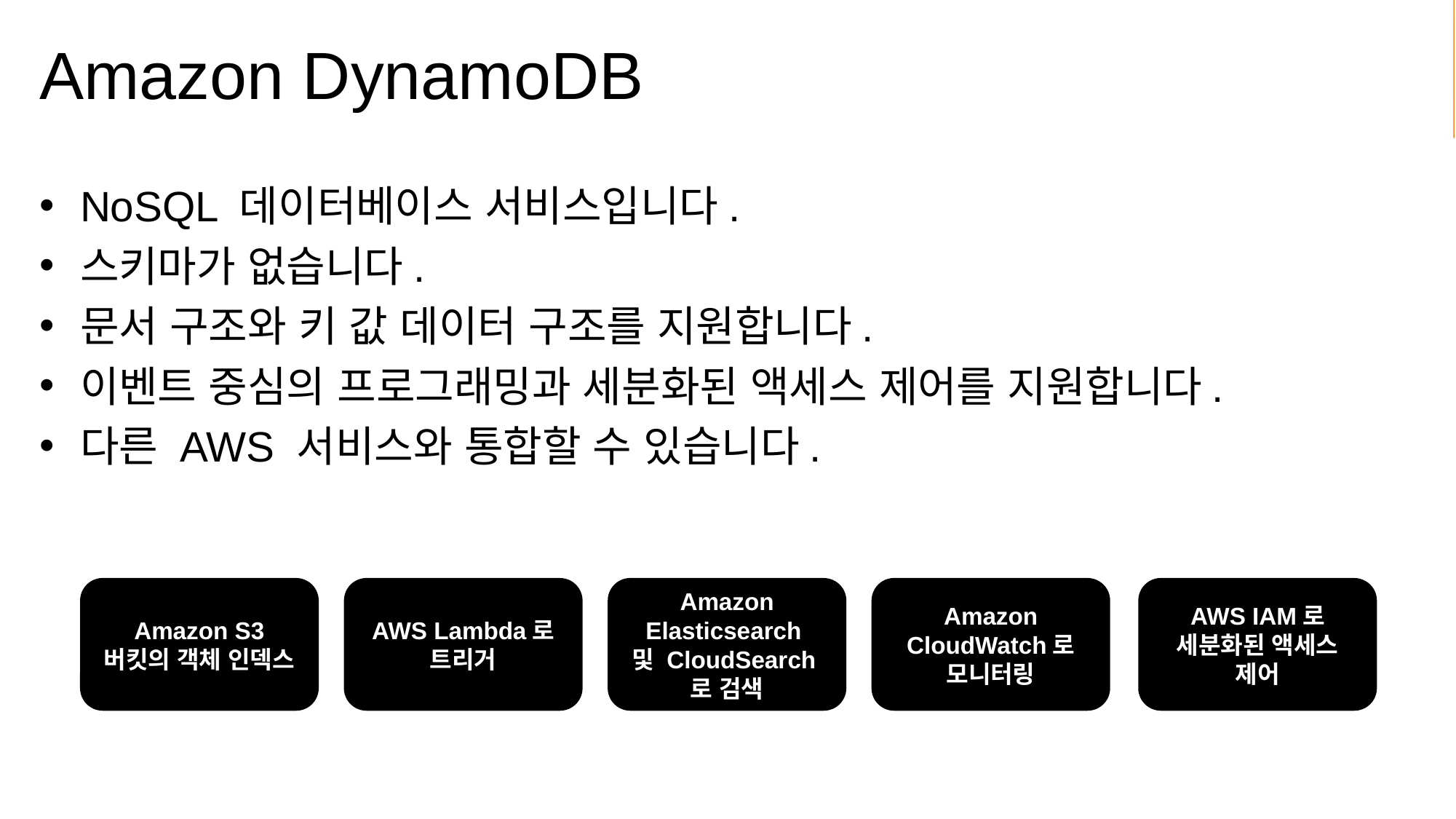

# Amazon DynamoDB
NoSQL 데이터베이스 서비스입니다.
스키마가 없습니다.
문서 구조와 키 값 데이터 구조를 지원합니다.
이벤트 중심의 프로그래밍과 세분화된 액세스 제어를 지원합니다.
다른 AWS 서비스와 통합할 수 있습니다.
Amazon Elasticsearch
및 CloudSearch로 검색
Amazon CloudWatch로 모니터링
AWS IAM로 세분화된 액세스 제어
Amazon S3 버킷의 객체 인덱스
AWS Lambda로 트리거